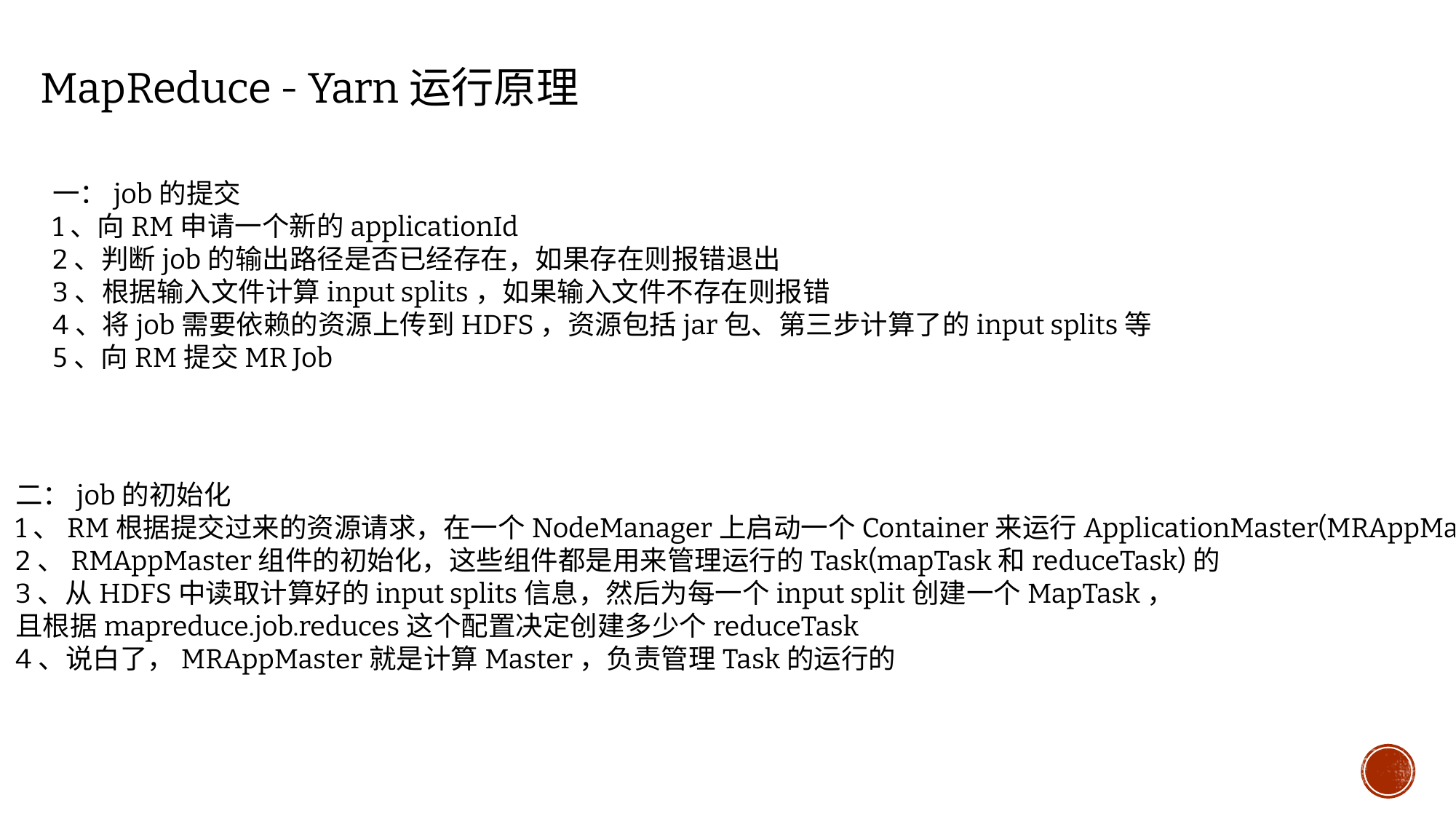

MapReduce - Yarn运行原理
一：job的提交
1、向RM申请一个新的applicationId
2、判断job的输出路径是否已经存在，如果存在则报错退出
3、根据输入文件计算input splits，如果输入文件不存在则报错
4、将job需要依赖的资源上传到HDFS，资源包括jar包、第三步计算了的input splits等
5、向RM提交MR Job
二：job的初始化
1、RM根据提交过来的资源请求，在一个NodeManager上启动一个Container来运行ApplicationMaster(MRAppMaster)
2、RMAppMaster组件的初始化，这些组件都是用来管理运行的Task(mapTask和reduceTask)的
3、从HDFS中读取计算好的input splits信息，然后为每一个input split创建一个MapTask，
且根据mapreduce.job.reduces这个配置决定创建多少个reduceTask
4、说白了，MRAppMaster就是计算Master，负责管理Task的运行的